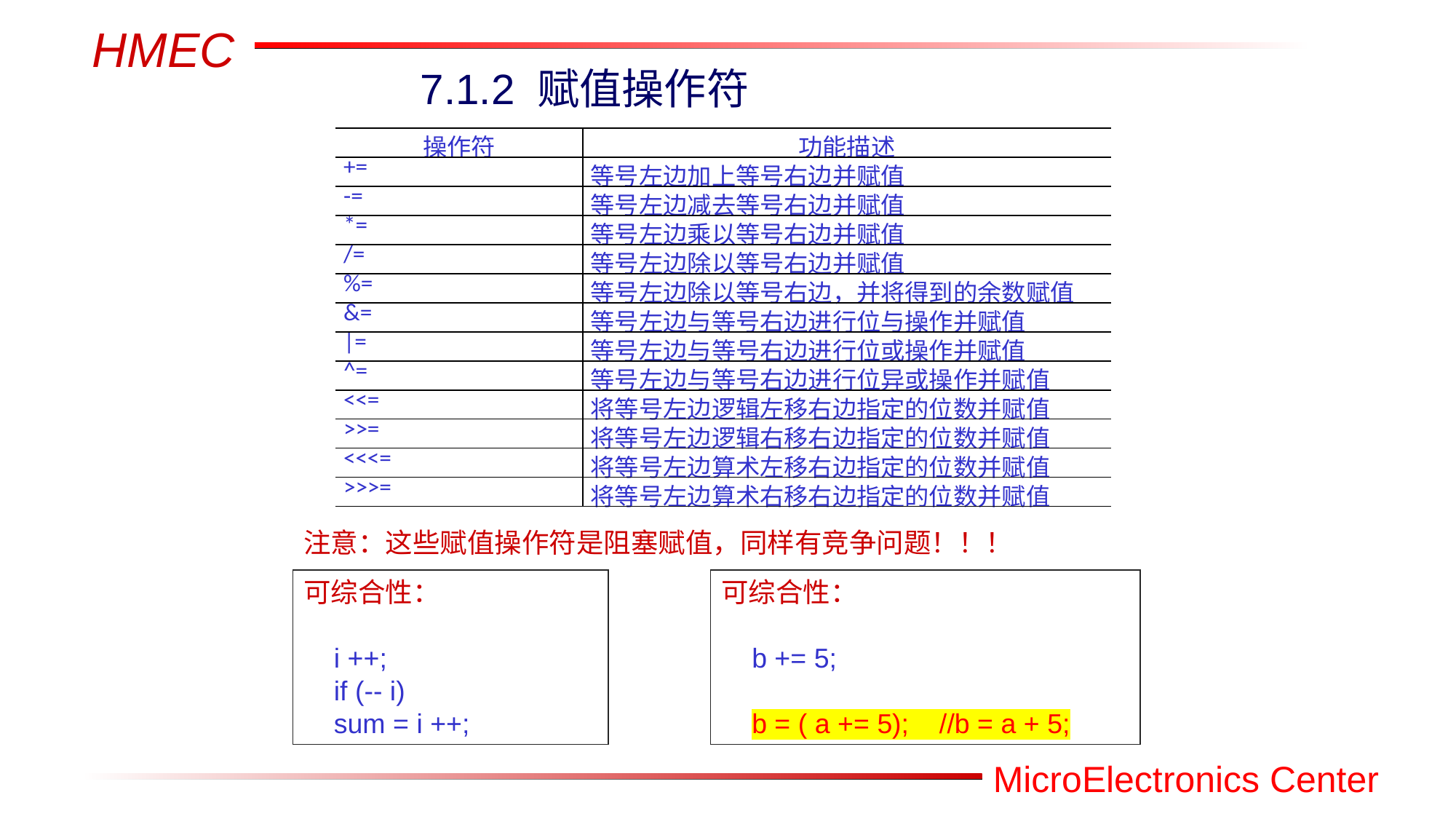

7.1.2 赋值操作符
| 操作符 | 功能描述 |
| --- | --- |
| += | 等号左边加上等号右边并赋值 |
| -= | 等号左边减去等号右边并赋值 |
| \*= | 等号左边乘以等号右边并赋值 |
| /= | 等号左边除以等号右边并赋值 |
| %= | 等号左边除以等号右边，并将得到的余数赋值 |
| &= | 等号左边与等号右边进行位与操作并赋值 |
| |= | 等号左边与等号右边进行位或操作并赋值 |
| ^= | 等号左边与等号右边进行位异或操作并赋值 |
| <<= | 将等号左边逻辑左移右边指定的位数并赋值 |
| >>= | 将等号左边逻辑右移右边指定的位数并赋值 |
| <<<= | 将等号左边算术左移右边指定的位数并赋值 |
| >>>= | 将等号左边算术右移右边指定的位数并赋值 |
注意：这些赋值操作符是阻塞赋值，同样有竞争问题！！！
可综合性：

    i ++;
    if (-- i)
    sum = i ++;
可综合性：

    b += 5;

    b = ( a += 5);    //b = a + 5;